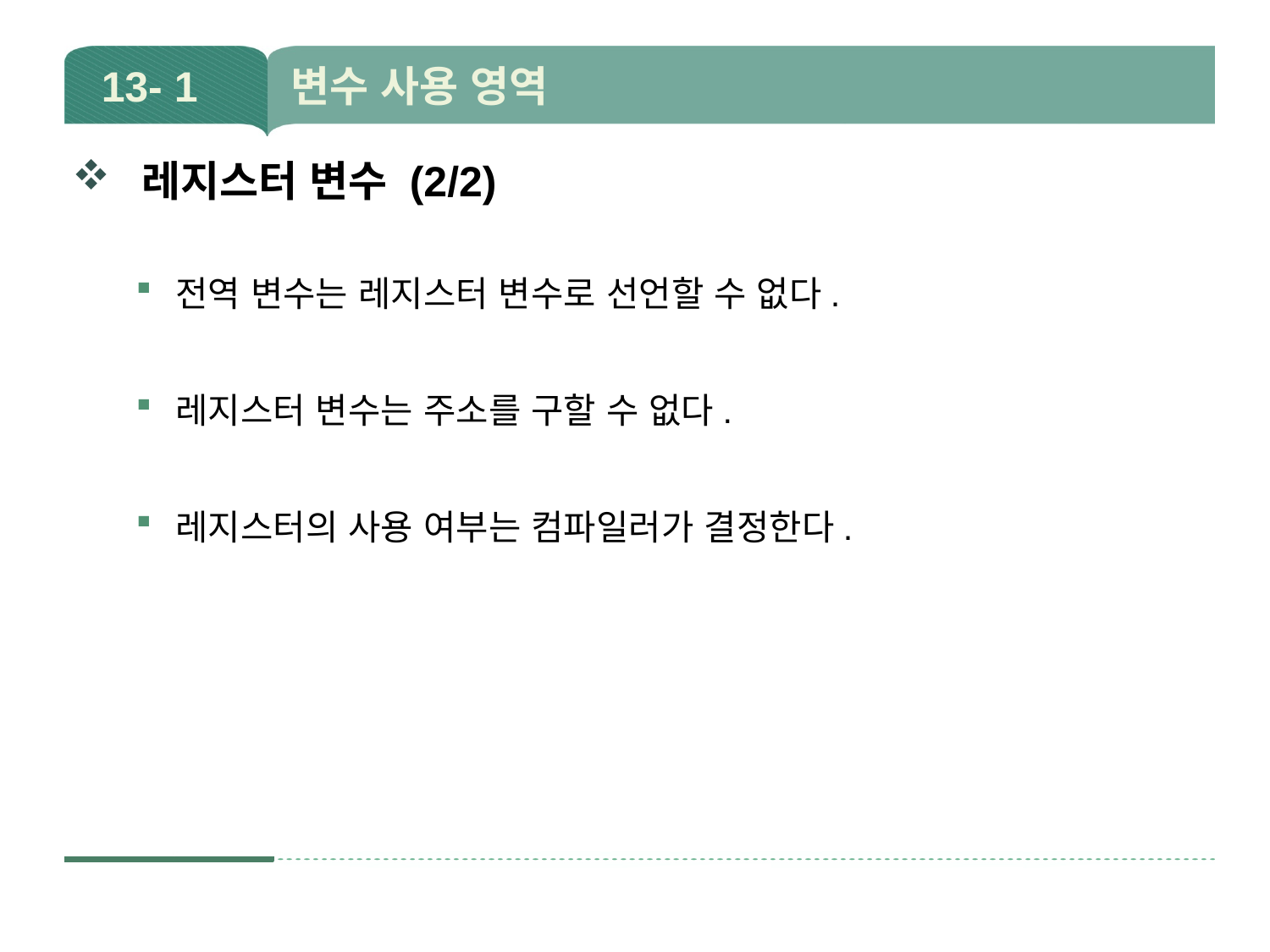

# 13- 1       변수 사용 영역
 레지스터 변수 (2/2)

전역 변수는 레지스터 변수로 선언할 수 없다.

레지스터 변수는 주소를 구할 수 없다.

레지스터의 사용 여부는 컴파일러가 결정한다.